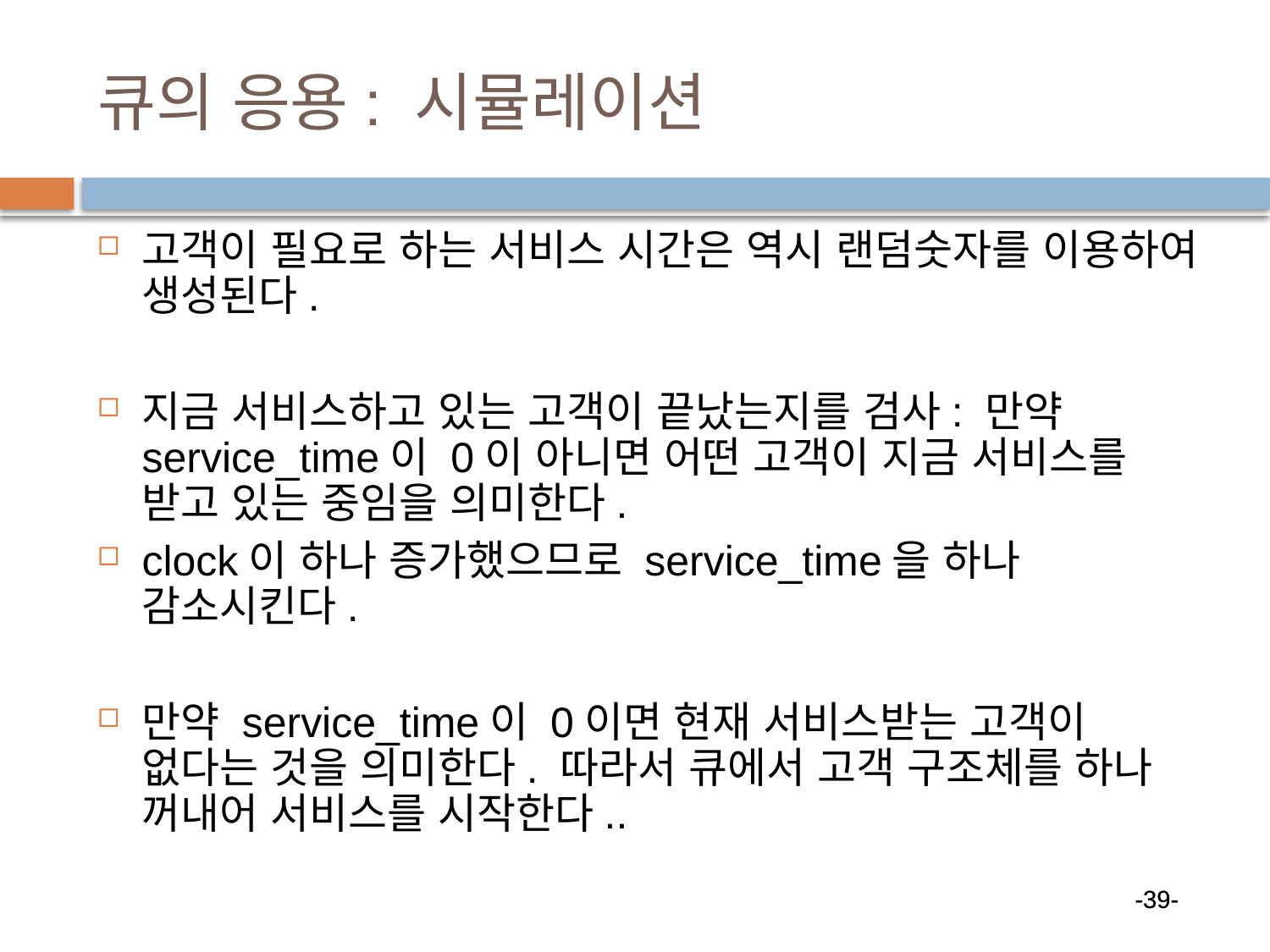

# 큐의 응용: 시뮬레이션
고객이 필요로 하는 서비스 시간은 역시 랜덤숫자를 이용하여 생성된다.

지금 서비스하고 있는 고객이 끝났는지를 검사: 만약 service_time이 0이 아니면 어떤 고객이 지금 서비스를 받고 있는 중임을 의미한다.
clock이 하나 증가했으므로 service_time을 하나 감소시킨다.

만약 service_time이 0이면 현재 서비스받는 고객이 없다는 것을 의미한다. 따라서 큐에서 고객 구조체를 하나 꺼내어 서비스를 시작한다..